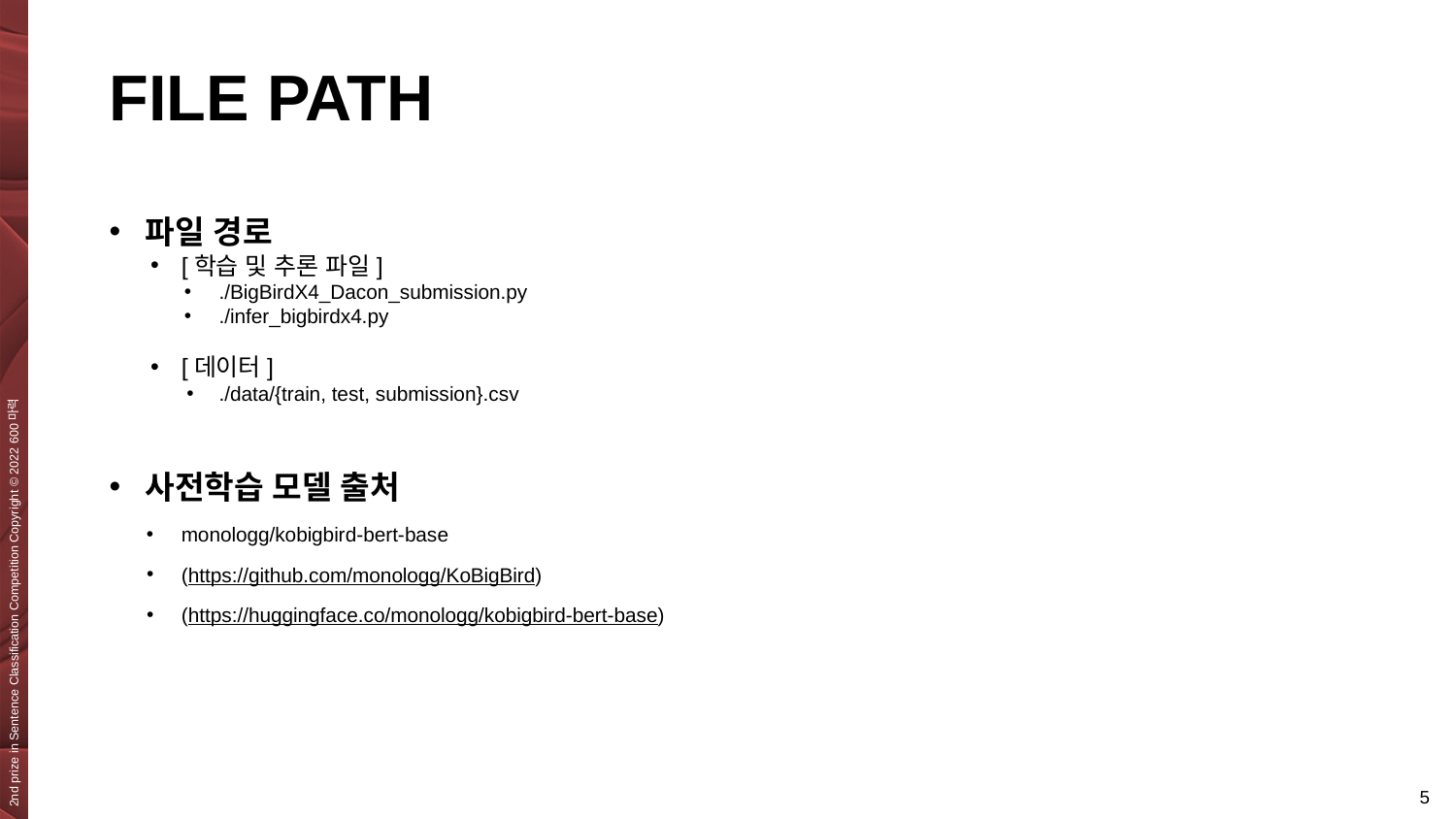

# FILE PATH
파일 경로
[학습 및 추론 파일]
./BigBirdX4_Dacon_submission.py
./infer_bigbirdx4.py

[데이터]
./data/{train, test, submission}.csv

사전학습 모델 출처
monologg/kobigbird-bert-base
(https://github.com/monologg/KoBigBird)
(https://huggingface.co/monologg/kobigbird-bert-base)